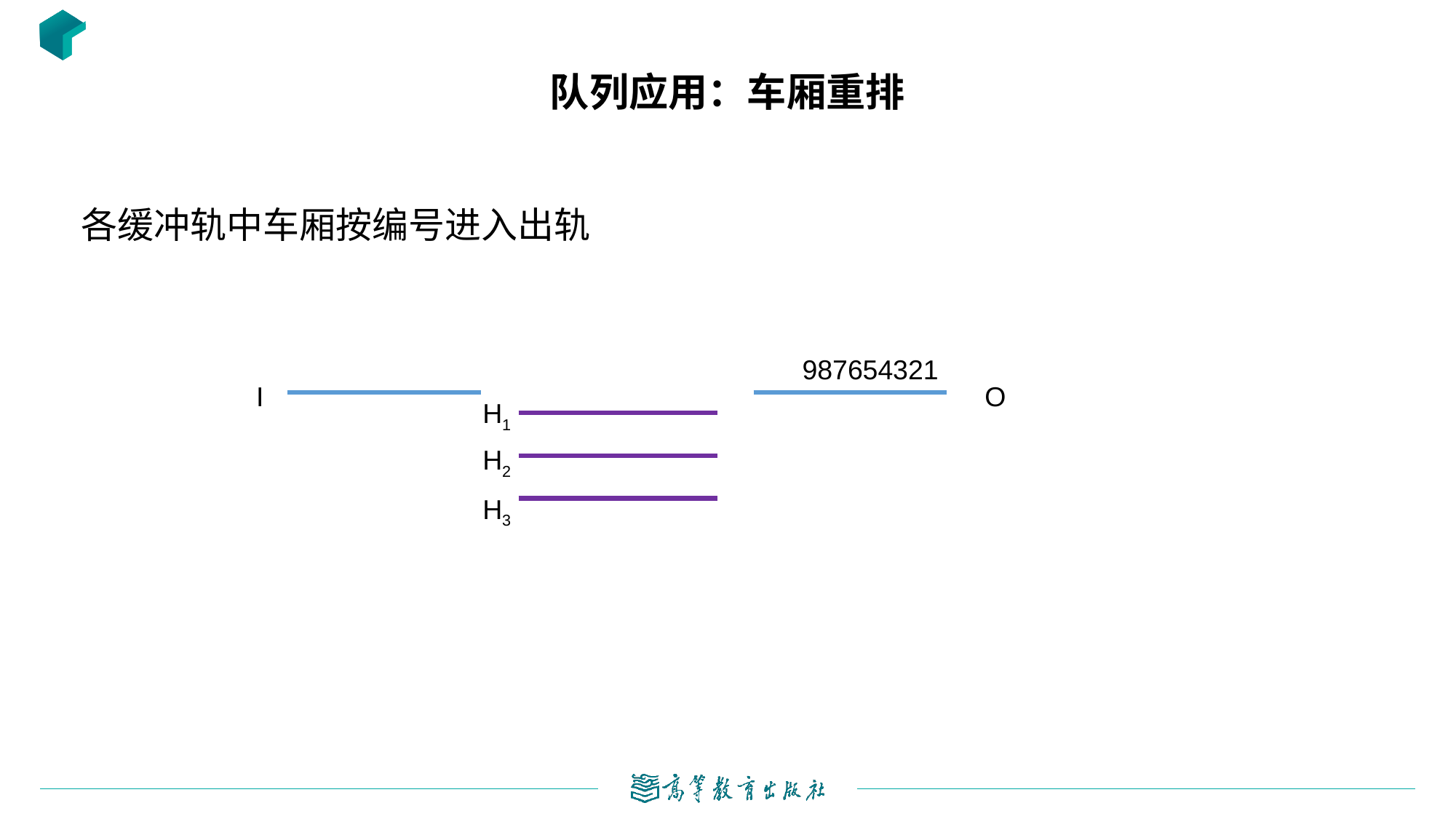

# 队列应用：车厢重排
各缓冲轨中车厢按编号进入出轨

987654321
I
O
H1
H2
H3